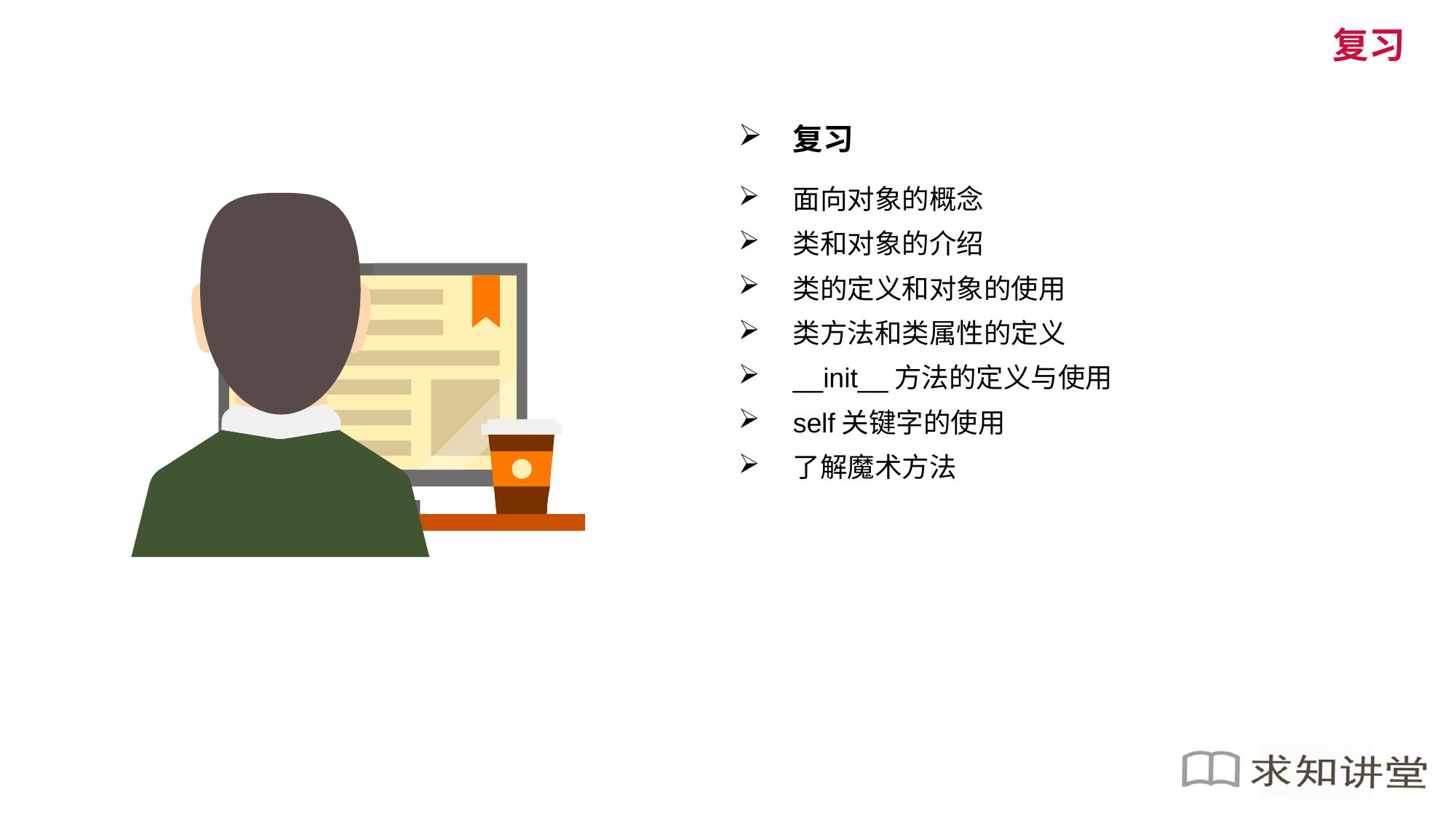

复习
复习
面向对象的概念
类和对象的介绍
类的定义和对象的使用
类方法和类属性的定义
__init__方法的定义与使用
self关键字的使用
了解魔术方法